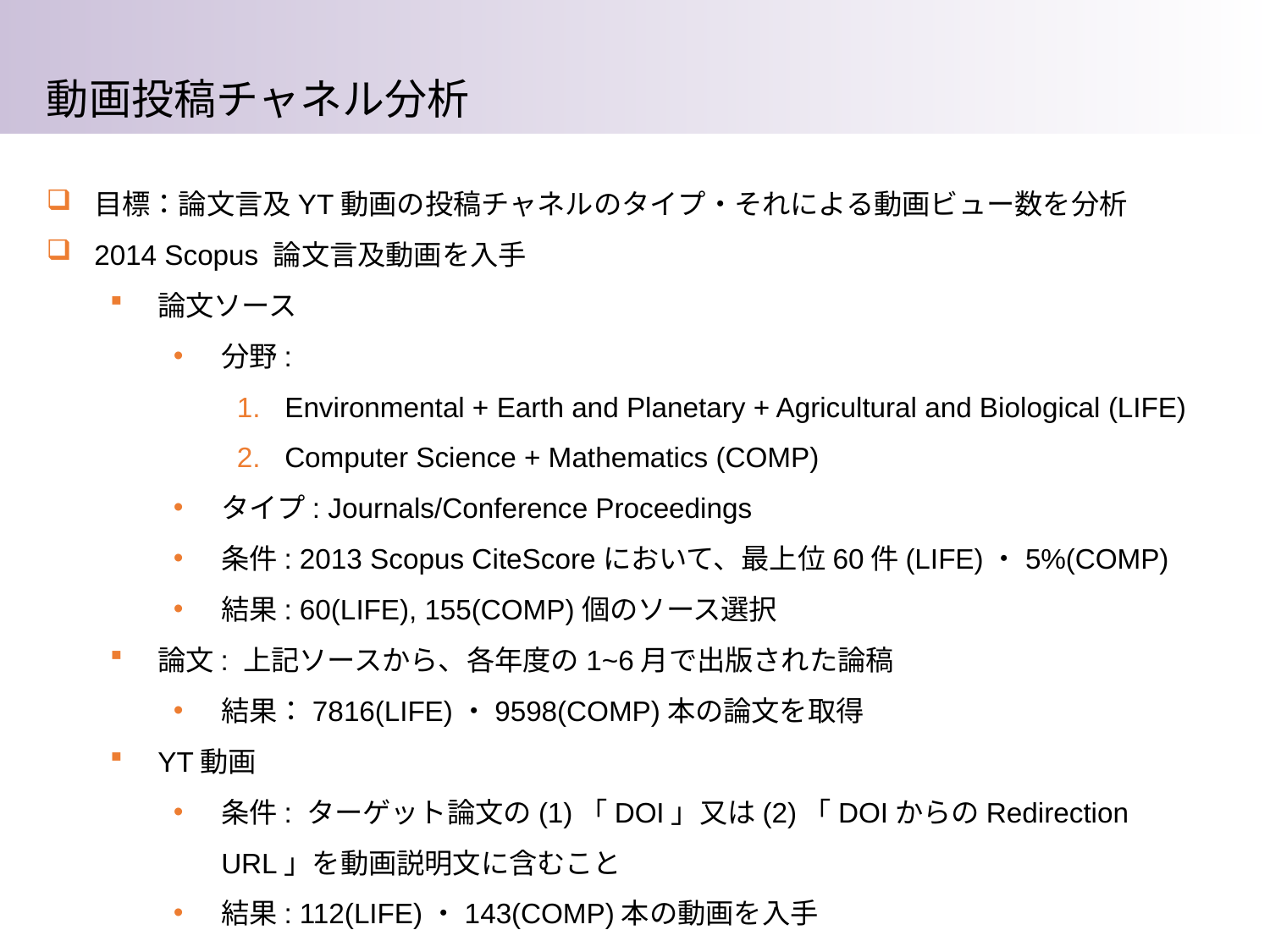

動画投稿チャネル分析
目標：論文言及YT動画の投稿チャネルのタイプ・それによる動画ビュー数を分析
2014 Scopus 論文言及動画を入手
論文ソース
分野:
Environmental + Earth and Planetary + Agricultural and Biological (LIFE)
Computer Science + Mathematics (COMP)
タイプ: Journals/Conference Proceedings
条件: 2013 Scopus CiteScoreにおいて、最上位60件(LIFE)・5%(COMP)
結果: 60(LIFE), 155(COMP)個のソース選択
論文: 上記ソースから、各年度の1~6月で出版された論稿
結果：7816(LIFE)・9598(COMP)本の論文を取得
YT動画
条件: ターゲット論文の(1)「DOI」又は(2)「DOIからのRedirection URL」を動画説明文に含むこと
結果: 112(LIFE)・143(COMP)本の動画を入手